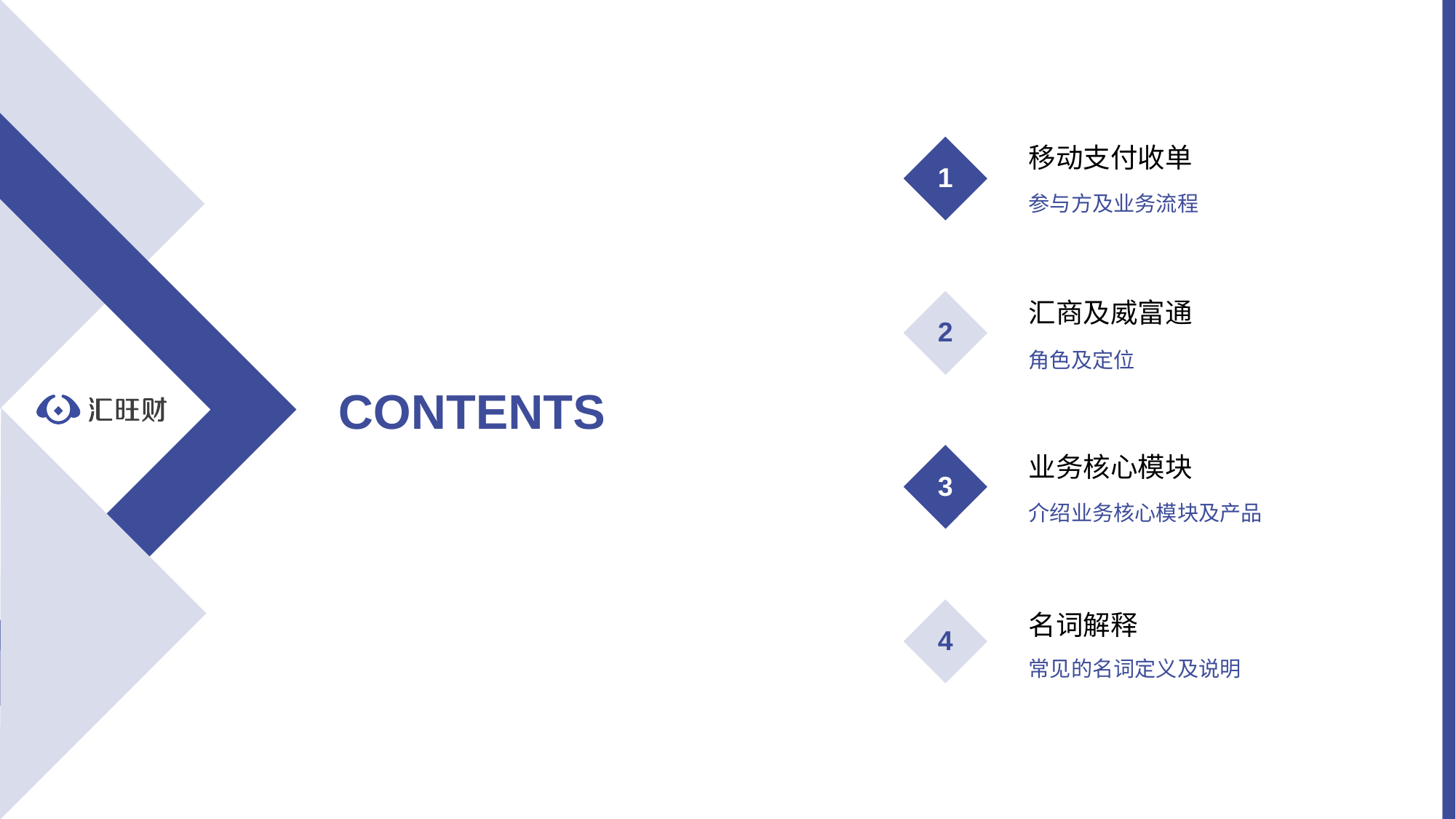

移动支付收单
参与方及业务流程

1
汇商及威富通
角色及定位

2
业务核心模块
介绍业务核心模块及产品

3
名词解释
常见的名词定义及说明

4
CONTENTS